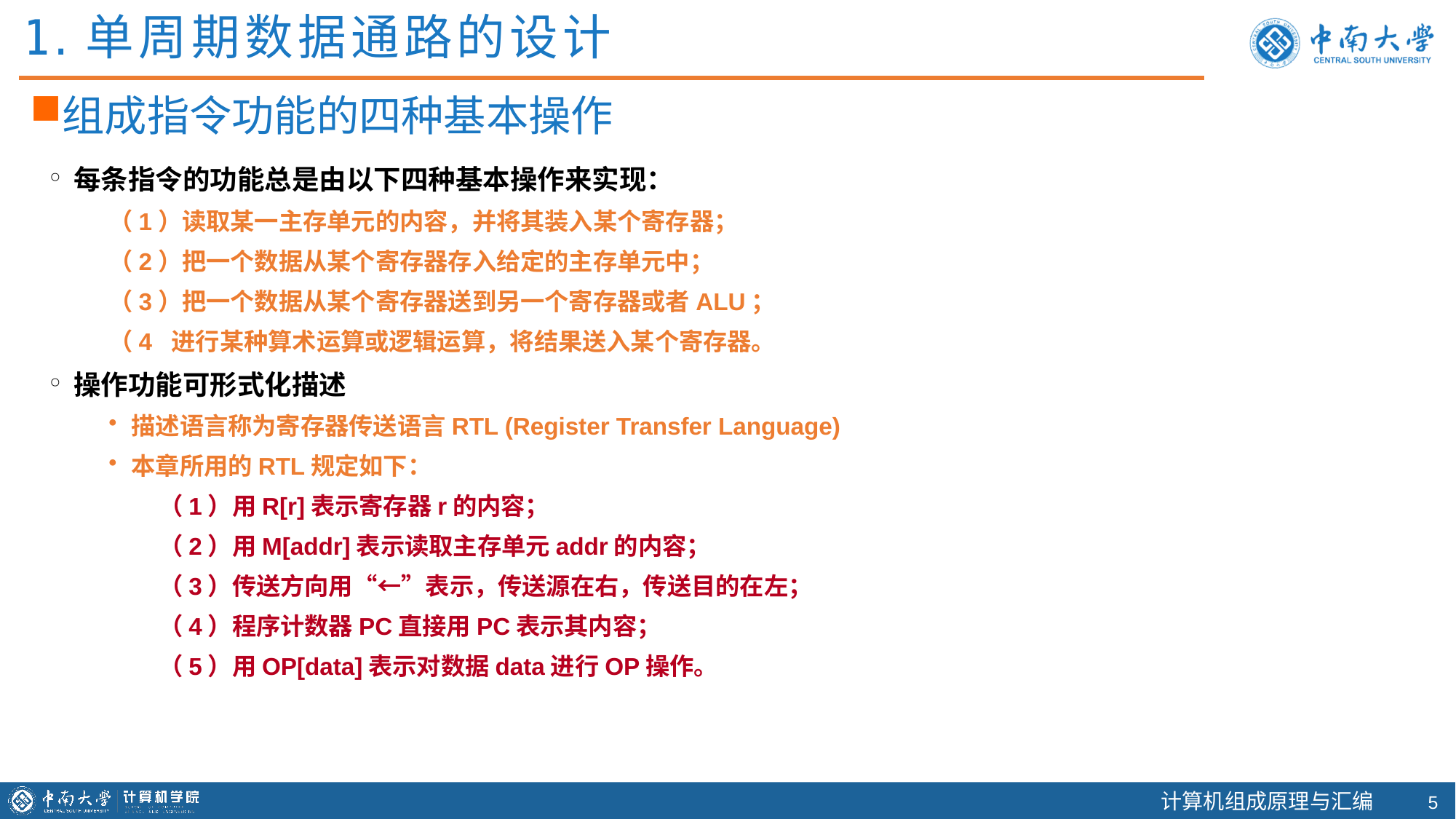

1.单周期数据通路的设计

组成指令功能的四种基本操作
每条指令的功能总是由以下四种基本操作来实现：
（1）读取某一主存单元的内容，并将其装入某个寄存器；
（2）把一个数据从某个寄存器存入给定的主存单元中；
（3）把一个数据从某个寄存器送到另一个寄存器或者ALU；
（4  进行某种算术运算或逻辑运算，将结果送入某个寄存器。
操作功能可形式化描述
描述语言称为寄存器传送语言RTL (Register Transfer Language)
本章所用的RTL规定如下：
（1）用R[r]表示寄存器r的内容；
（2）用M[addr]表示读取主存单元addr的内容；
（3）传送方向用“←”表示，传送源在右，传送目的在左；
（4）程序计数器PC直接用PC表示其内容；
（5）用OP[data]表示对数据data进行OP操作。
5